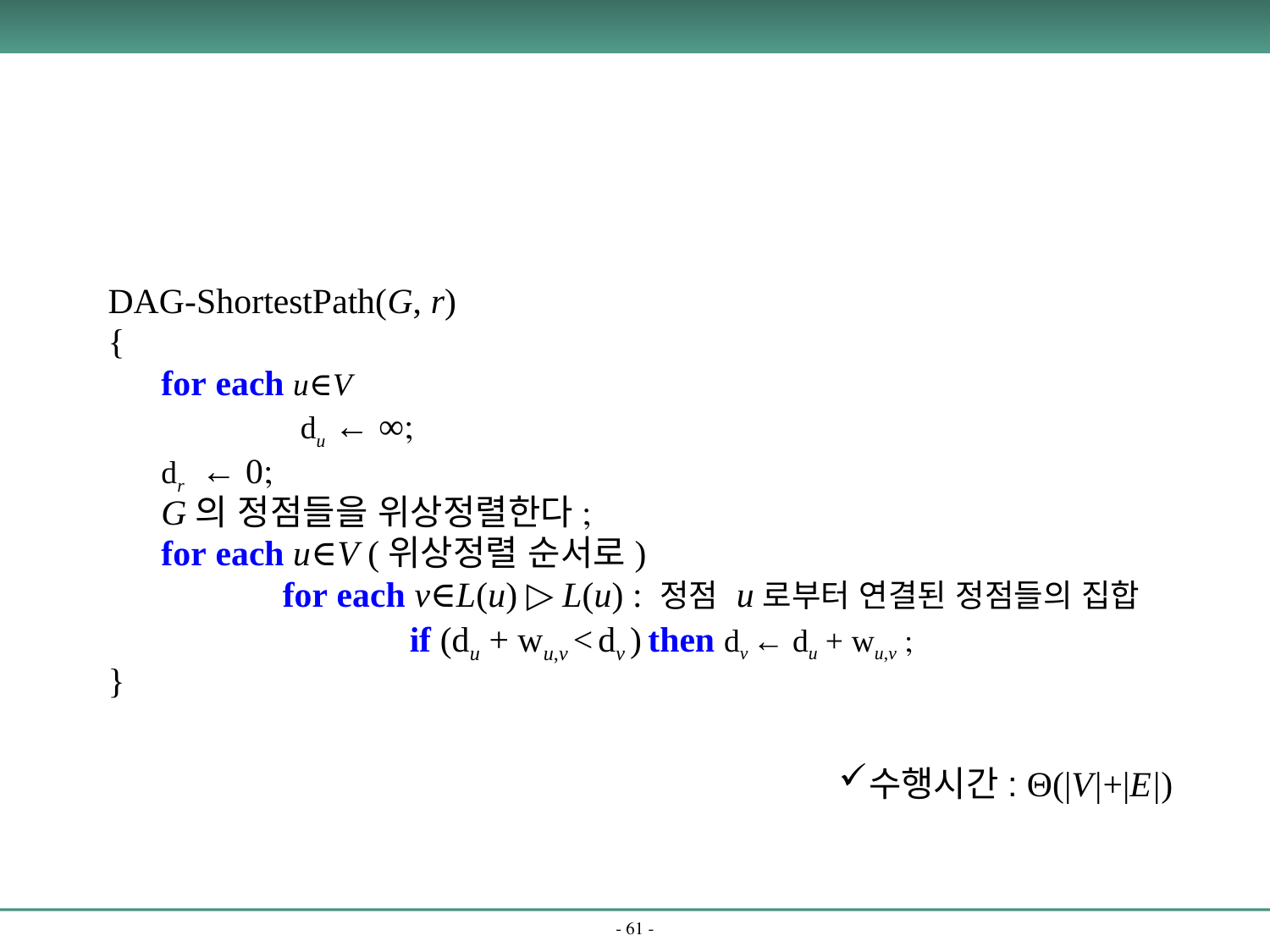

#
DAG-ShortestPath(G, r)
{
      for each u∈V
		  du ← ∞;
      dr  ← 0;
      G의 정점들을 위상정렬한다;
      for each u∈V (위상정렬 순서로)
      	for each v∈L(u) ▷ L(u) : 정점 u로부터 연결된 정점들의 집합
			if (du + wu,v < dv ) then dv ← du + wu,v ;
}
수행시간: Θ(|V|+|E|)